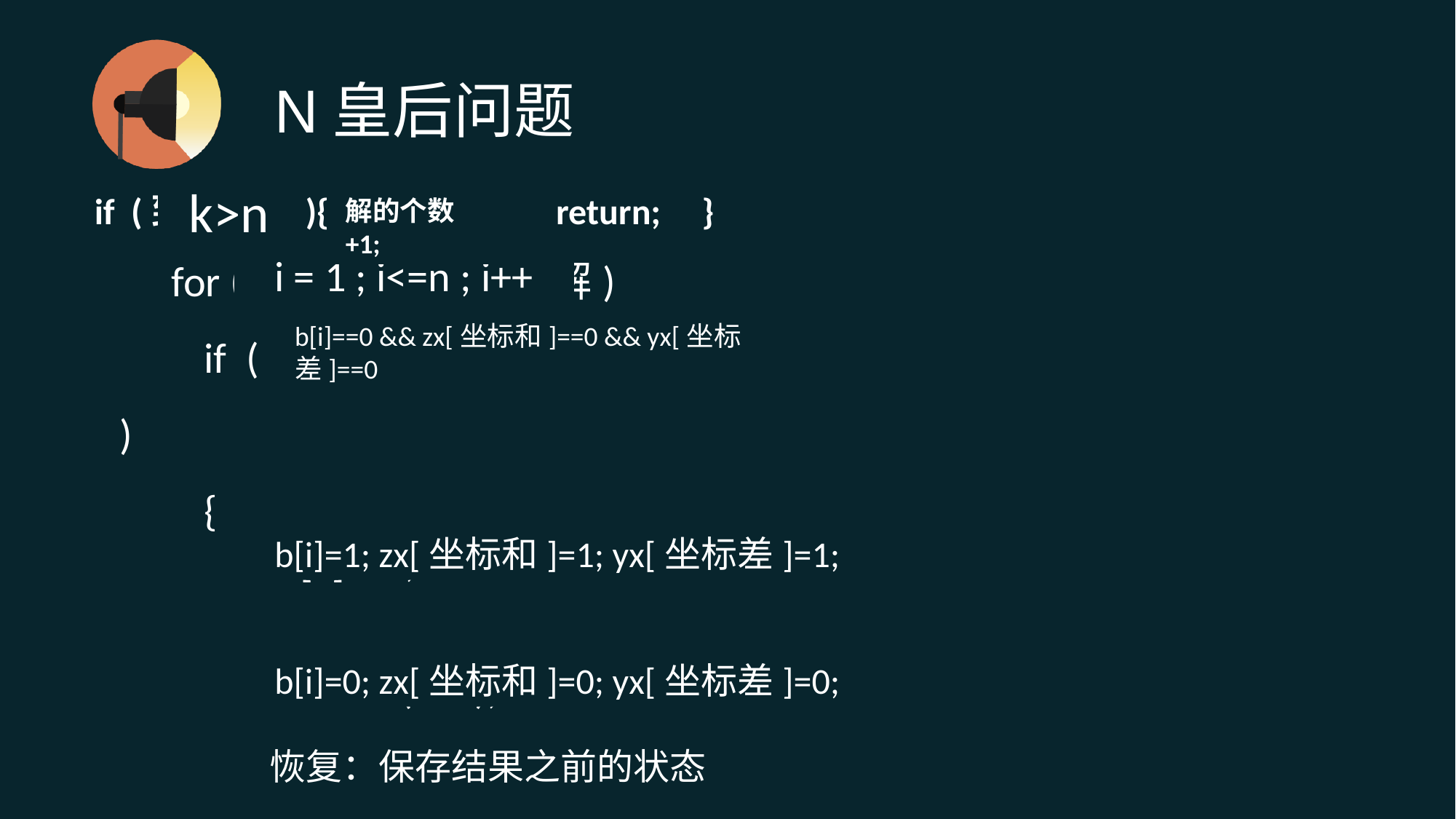

# N皇后问题
k>n
 if  (到目的地){     输出解;      return;     }
解的个数+1;
　  for (枚举该位可能的解)
　　 if  (                  满足条件                          )
　　 {
　　　　a[k] = i ;

　　　     Search(k+1);
　　　　恢复：保存结果之前的状态
　　}
i = 1 ; i<=n ; i++
b[i]==0 && zx[坐标和]==0 && yx[坐标差]==0
第k个皇后填在第i列，
前面的皇后没有同列与同对角线情况
b[i]=1; zx[坐标和]=1; yx[坐标差]=1;
b[i]=0; zx[坐标和]=0; yx[坐标差]=0;